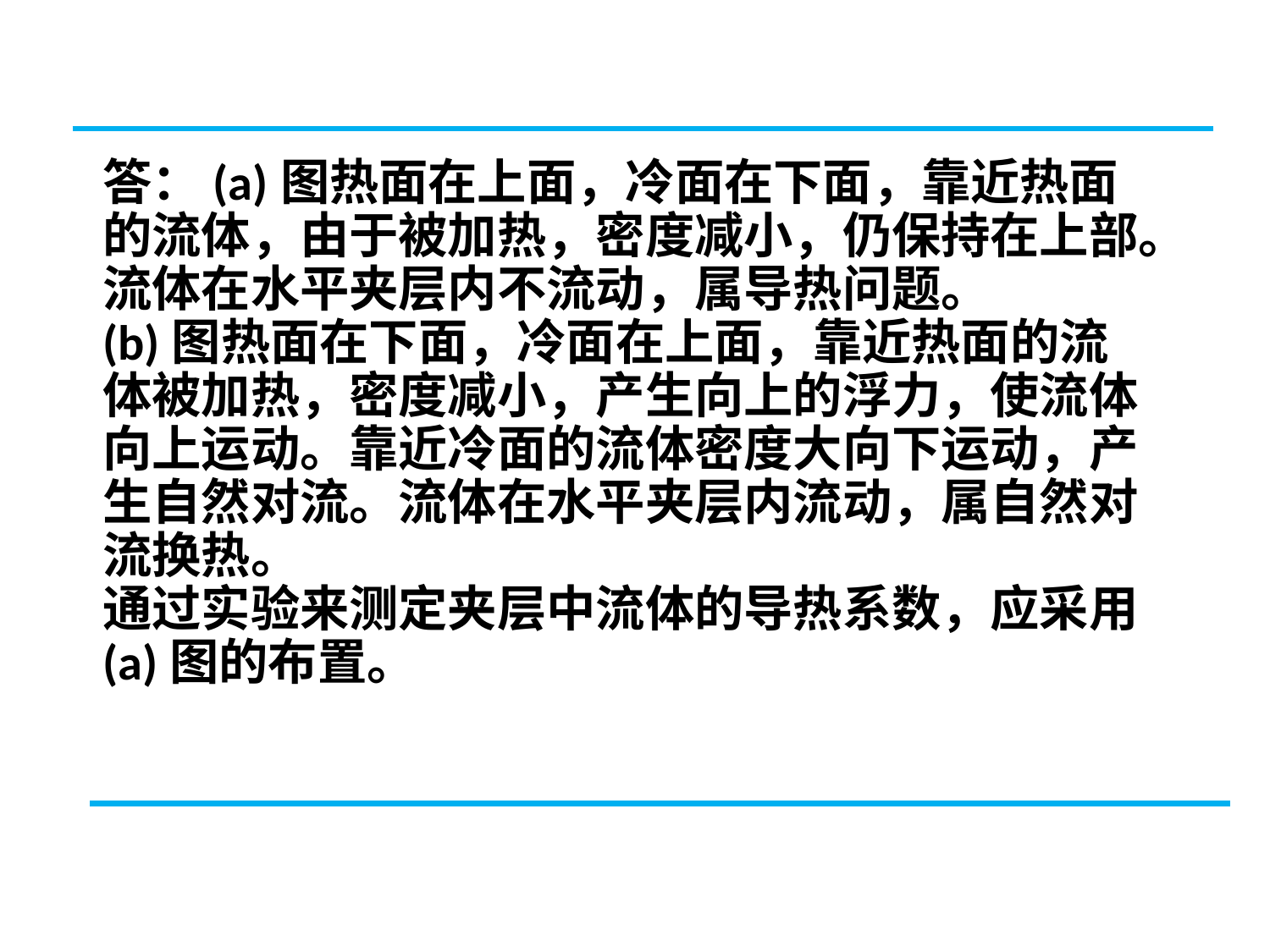

答：(a)图热面在上面，冷面在下面，靠近热面的流体，由于被加热，密度减小，仍保持在上部。流体在水平夹层内不流动，属导热问题。
(b)图热面在下面，冷面在上面，靠近热面的流体被加热，密度减小，产生向上的浮力，使流体向上运动。靠近冷面的流体密度大向下运动，产生自然对流。流体在水平夹层内流动，属自然对流换热。
通过实验来测定夹层中流体的导热系数，应采用(a)图的布置。